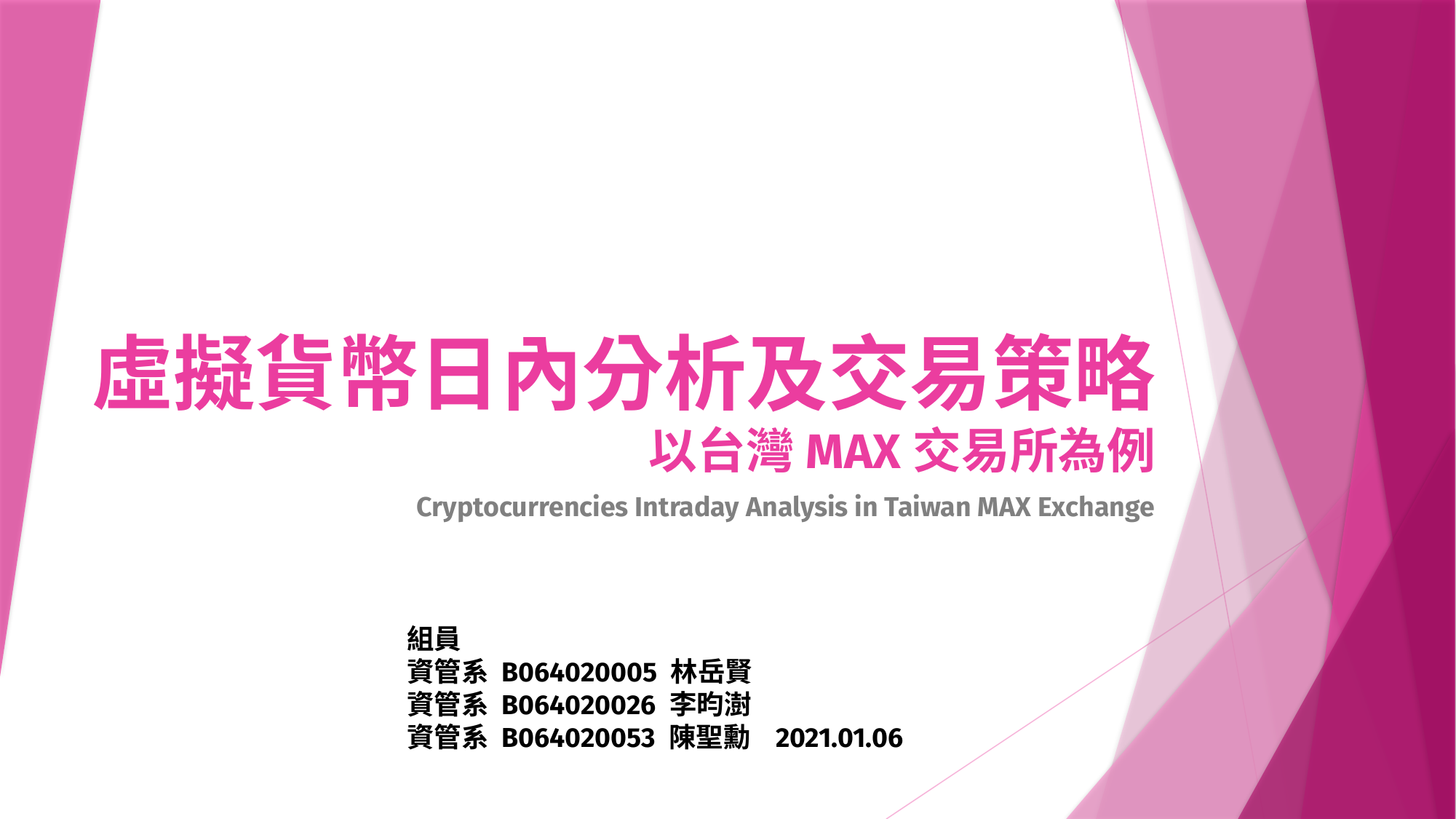

# 虛擬貨幣日內分析及交易策略 以台灣MAX交易所為例
Cryptocurrencies Intraday Analysis in Taiwan MAX Exchange

組員
資管系 B064020005 林岳賢
資管系 B064020026 李昀澍
資管系 B064020053 陳聖勳   2021.01.06